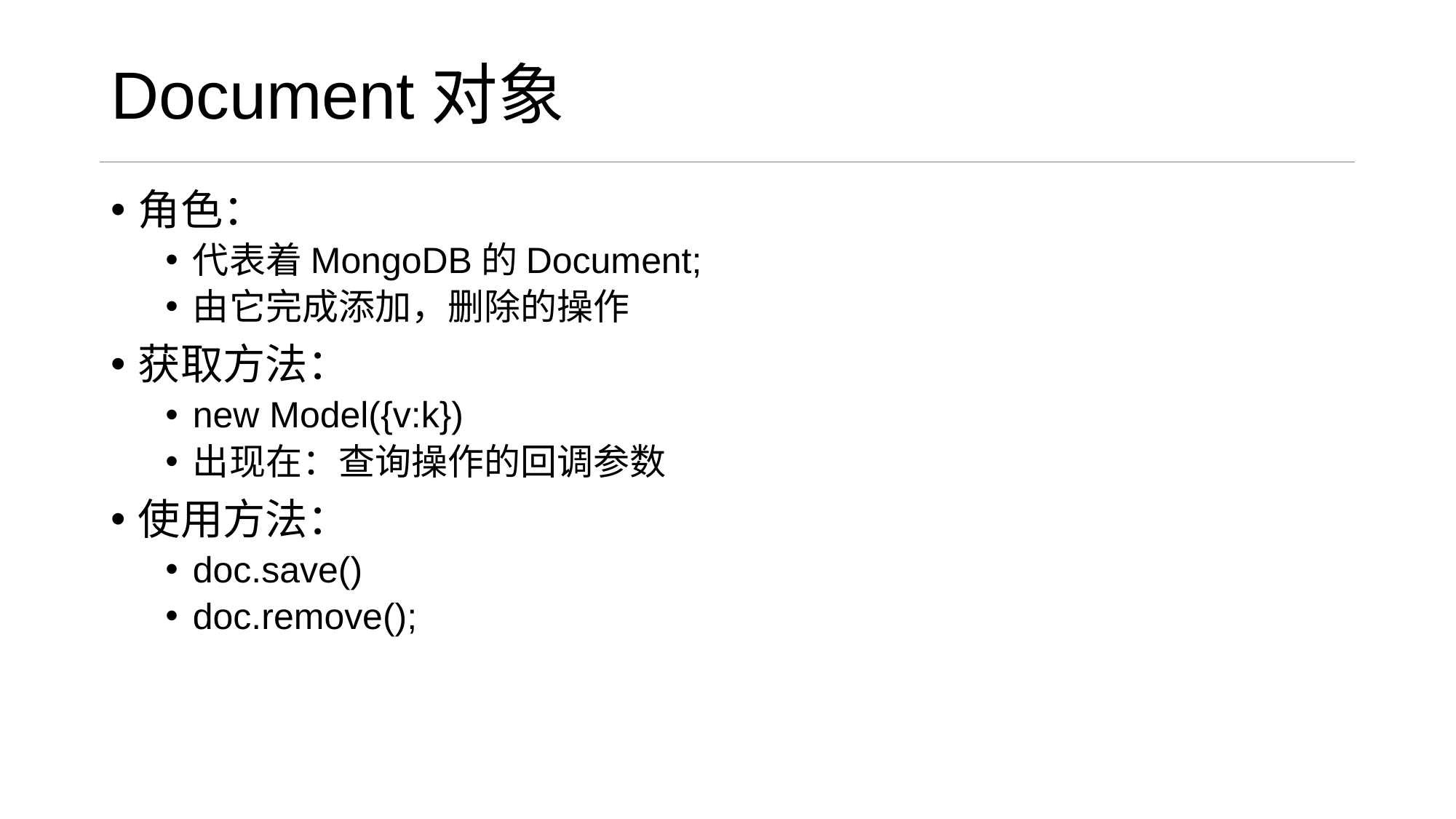

# Document对象
角色：
代表着MongoDB的Document;
由它完成添加，删除的操作
获取方法：
new Model({v:k})
出现在：查询操作的回调参数
使用方法：
doc.save()
doc.remove();